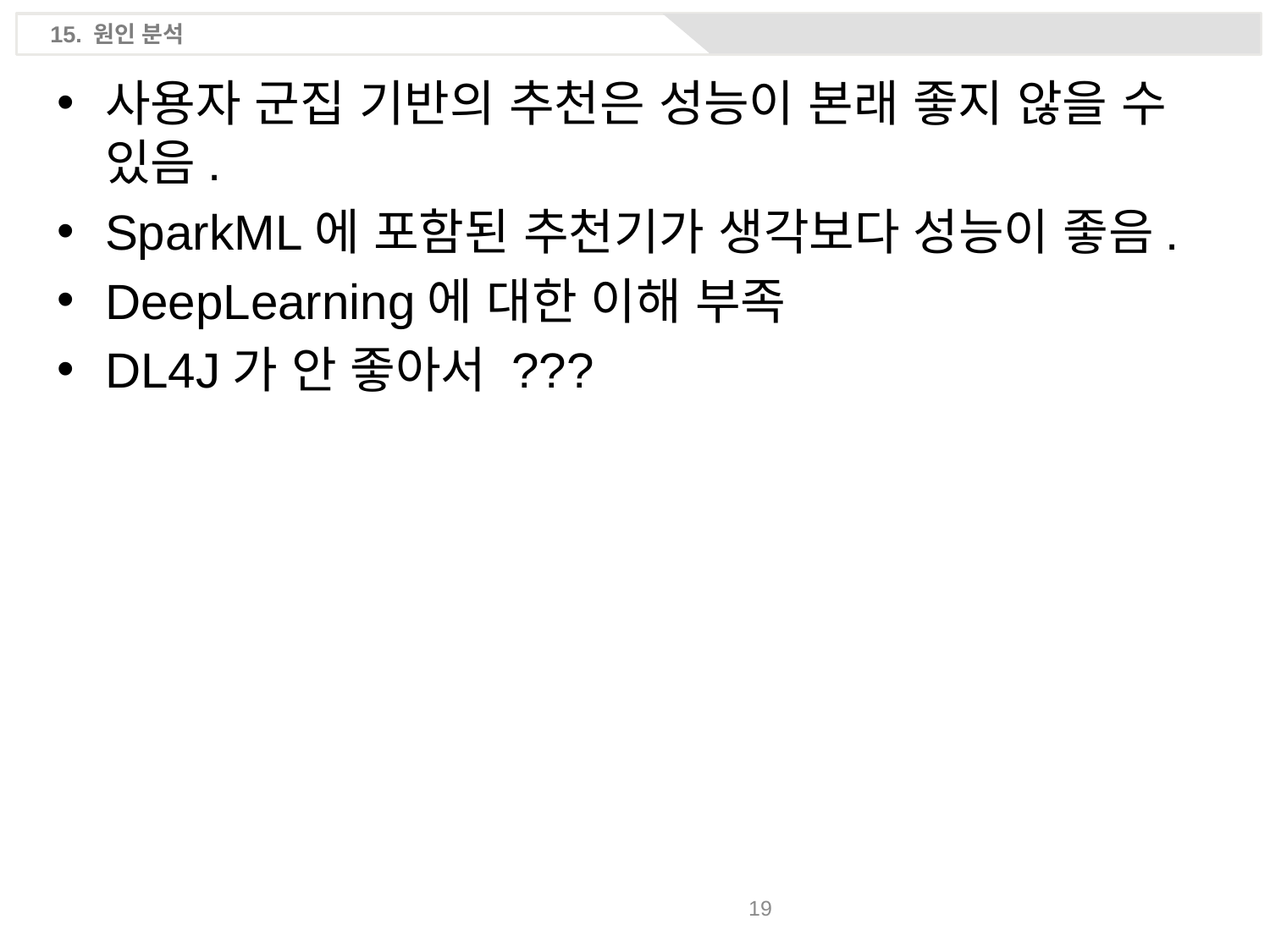

15. 원인 분석

사용자 군집 기반의 추천은 성능이 본래 좋지 않을 수 있음.
SparkML에 포함된 추천기가 생각보다 성능이 좋음.
DeepLearning에 대한 이해 부족
DL4J가 안 좋아서 ???

19